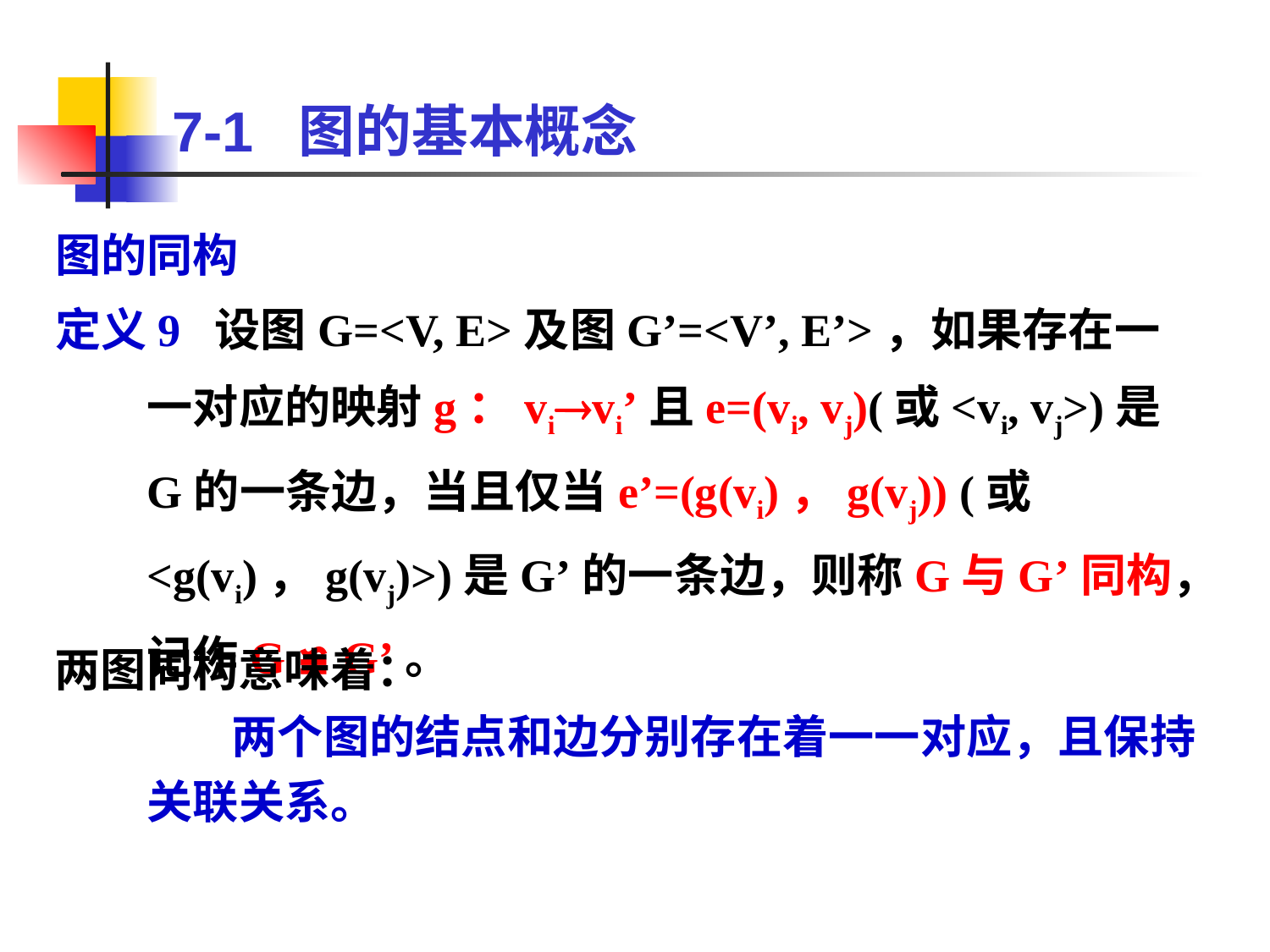

# 7-1  图的基本概念
图的同构
定义9  设图G=<V, E>及图G’=<V’, E’>，如果存在一一对应的映射g：vi→vi’且e=(vi, vj)(或<vi, vj>)是G的一条边，当且仅当e’=(g(vi)，g(vj)) (或<g(vi)，g(vj)>)是G’的一条边，则称G与G’同构，记作G ≌ G’。

两图同构意味着：
                两个图的结点和边分别存在着一一对应，且保持关联关系。
27